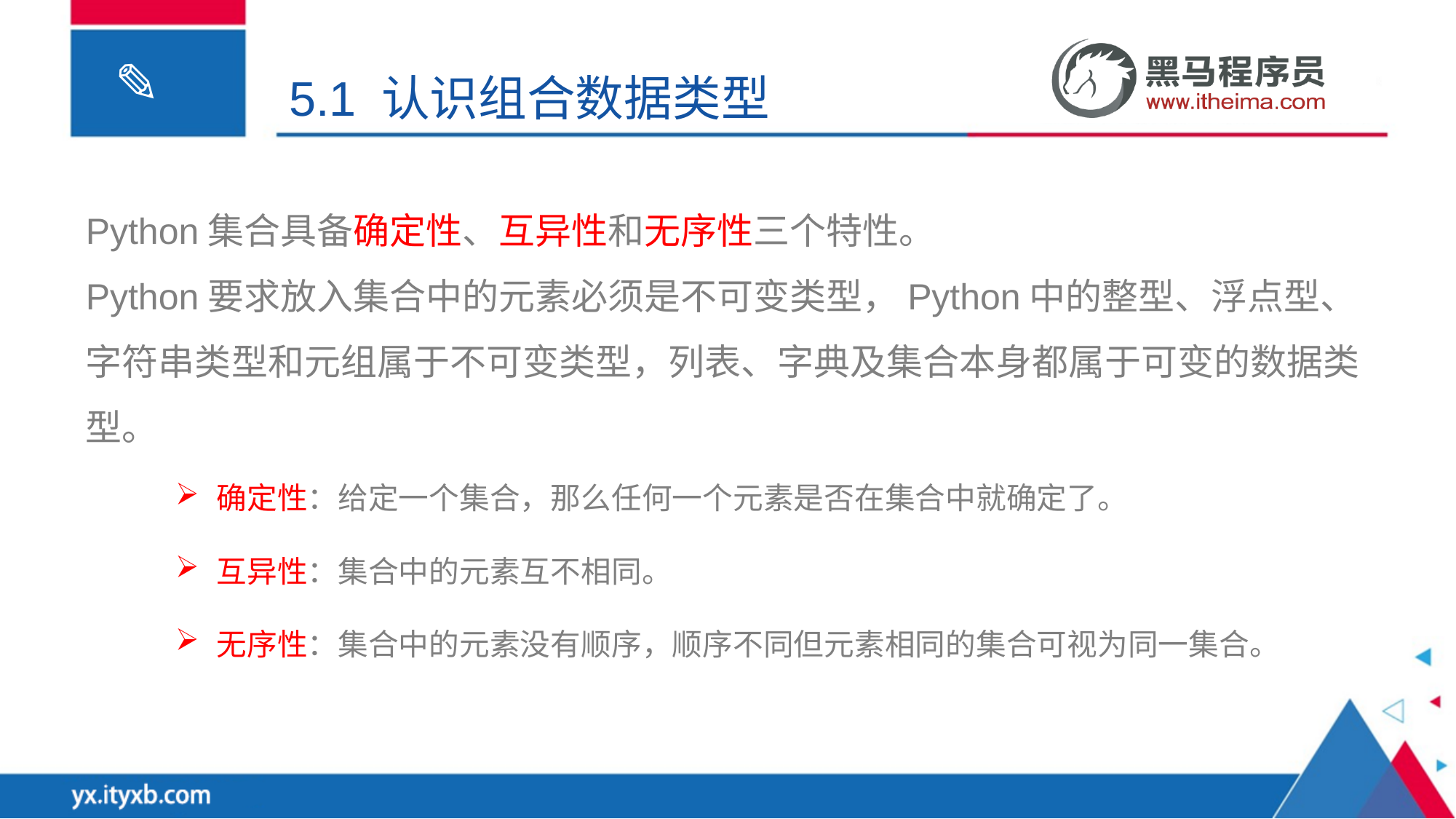

5.1 认识组合数据类型
Python集合具备确定性、互异性和无序性三个特性。
Python要求放入集合中的元素必须是不可变类型，Python中的整型、浮点型、字符串类型和元组属于不可变类型，列表、字典及集合本身都属于可变的数据类型。
确定性：给定一个集合，那么任何一个元素是否在集合中就确定了。

互异性：集合中的元素互不相同。

无序性：集合中的元素没有顺序，顺序不同但元素相同的集合可视为同一集合。